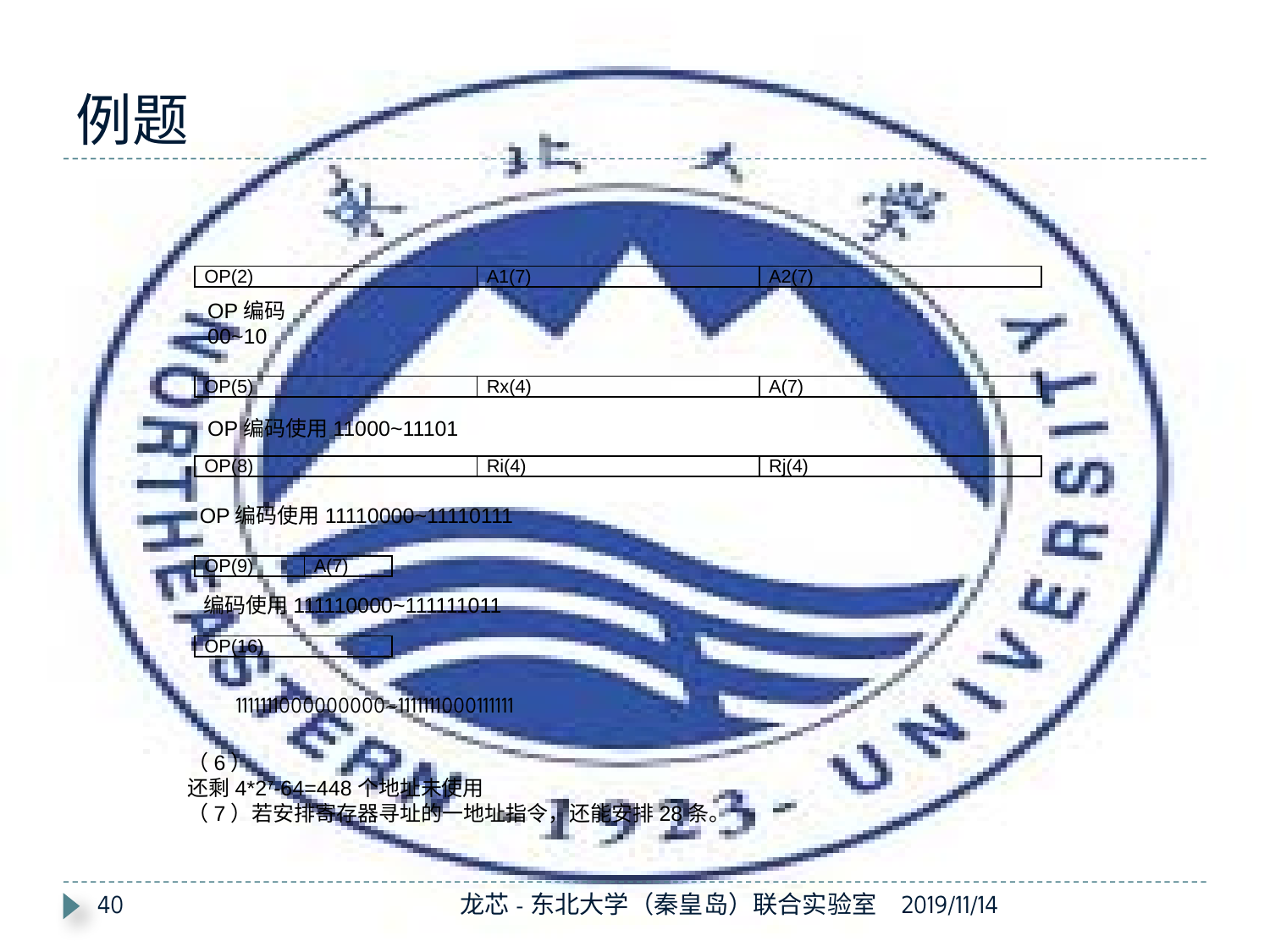

# 例题
| OP(2) | A1(7) | A2(7) |
| --- | --- | --- |
OP编码00~10
| OP(5) | Rx(4) | A(7) |
| --- | --- | --- |
OP编码使用11000~11101
| OP(8) | Ri(4) | Rj(4) |
| --- | --- | --- |
OP编码使用11110000~11110111
| OP(9) | A(7) |
| --- | --- |
编码使用111110000~111111011
| OP(16) |
| --- |
1111111000000000~1111111000111111
（6）
还剩4*27-64=448个地址未使用
（7）若安排寄存器寻址的一地址指令，还能安排28条。
40
龙芯-东北大学（秦皇岛）联合实验室
2019/11/14